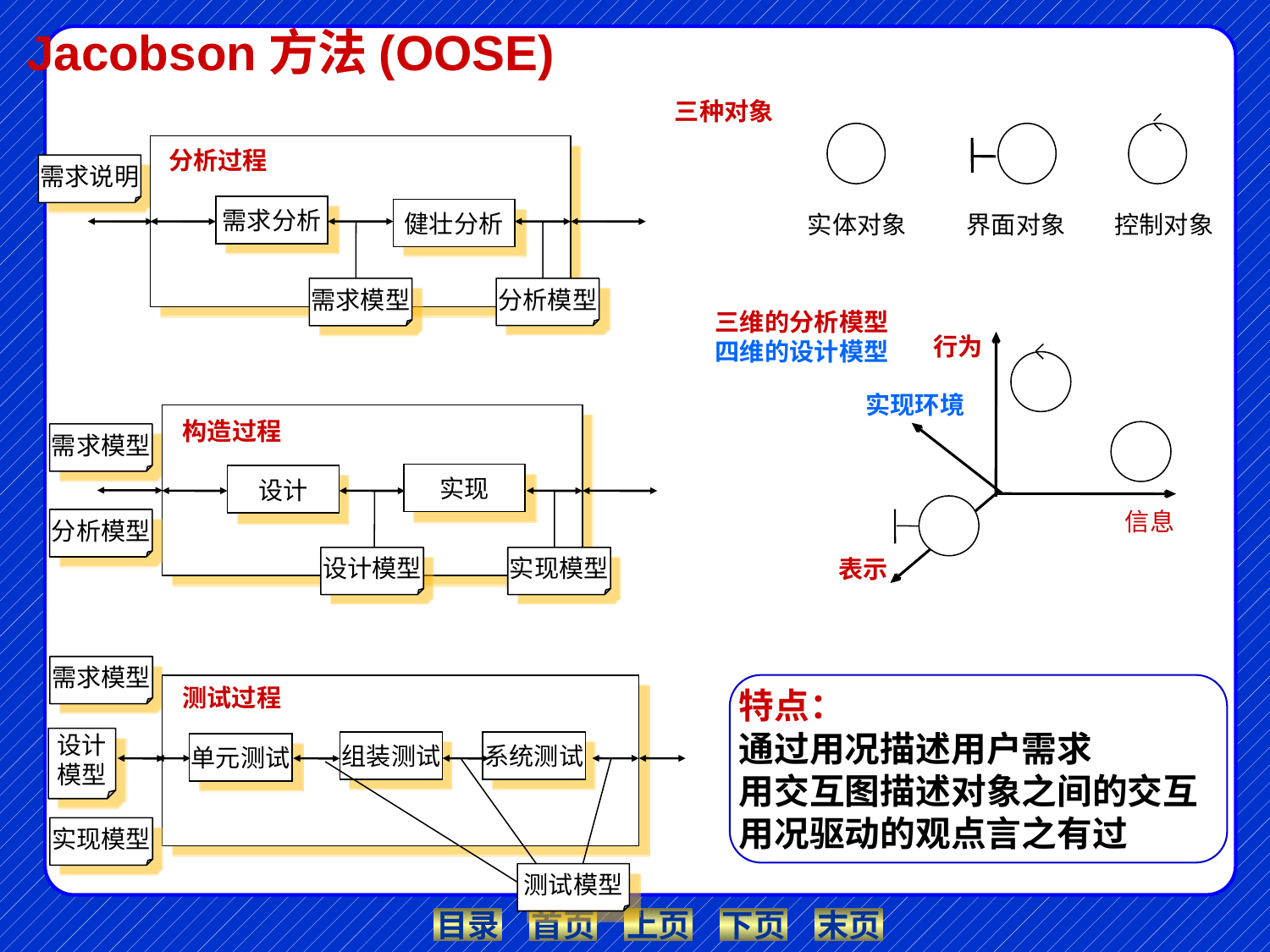

102
Jacobson方法(OOSE)
三种对象

分析过程
需求说明

需求分析
健壮分析
实体对象
界面对象
控制对象

需求模型
分析模型
三维的分析模型
四维的设计模型
行为

实现环境

构造过程

需求模型
实现
设计

信息

分析模型

表示
设计模型
实现模型
需求模型
特点：
通过用况描述用户需求
用交互图描述对象之间的交互
用况驱动的观点言之有过

测试过程
设计
模型
组装测试
系统测试
单元测试

实现模型
测试模型